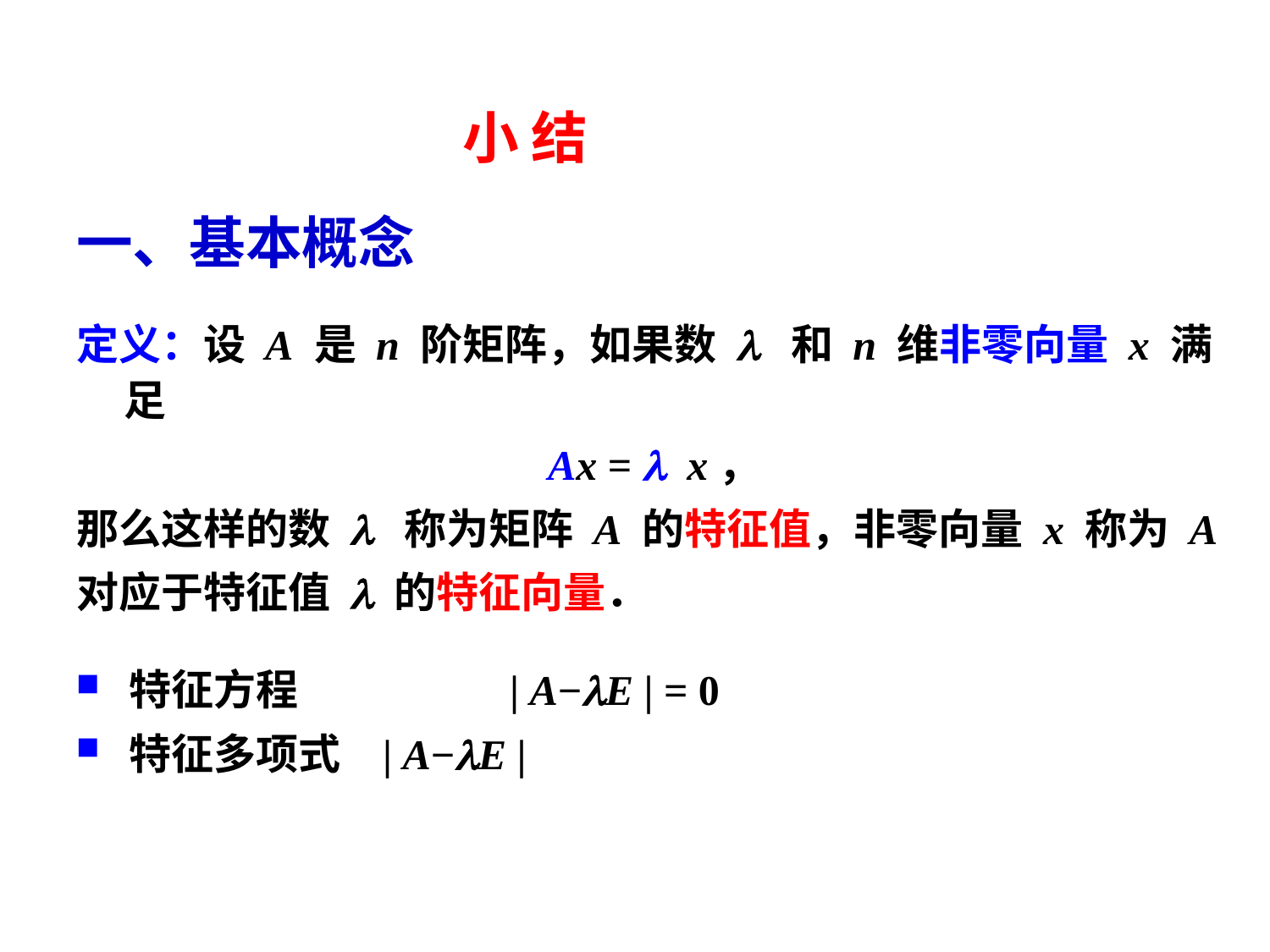

小 结
一、基本概念
定义：设 A 是 n 阶矩阵，如果数 λ 和 n 维非零向量 x 满足
Ax = λ x，
那么这样的数 λ 称为矩阵 A 的特征值，非零向量 x 称为 A
对应于特征值 λ 的特征向量．
特征方程 		| A−λE | = 0
特征多项式	| A−λE |